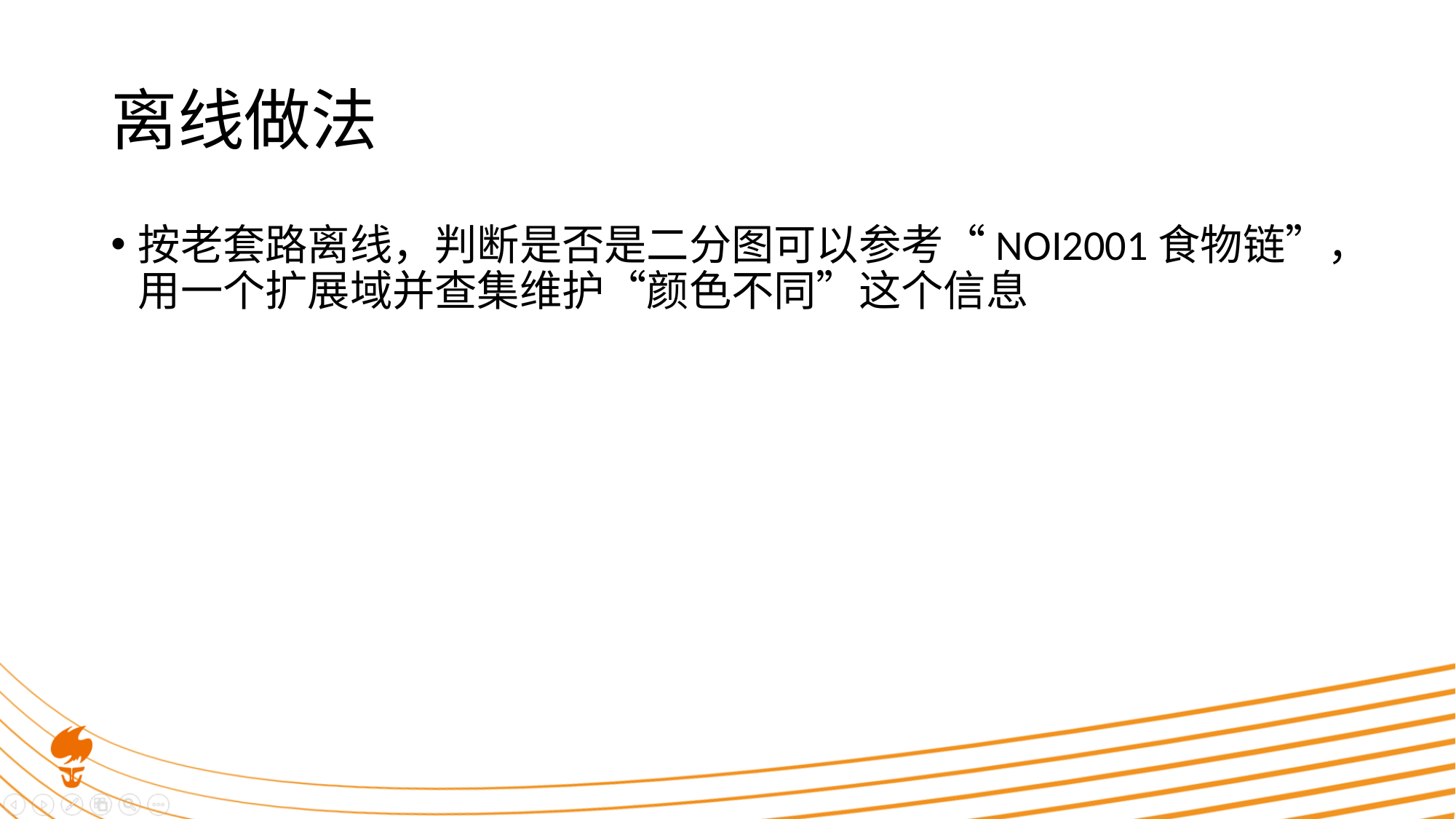

# 离线做法
按老套路离线，判断是否是二分图可以参考“NOI2001食物链”，用一个扩展域并查集维护“颜色不同”这个信息